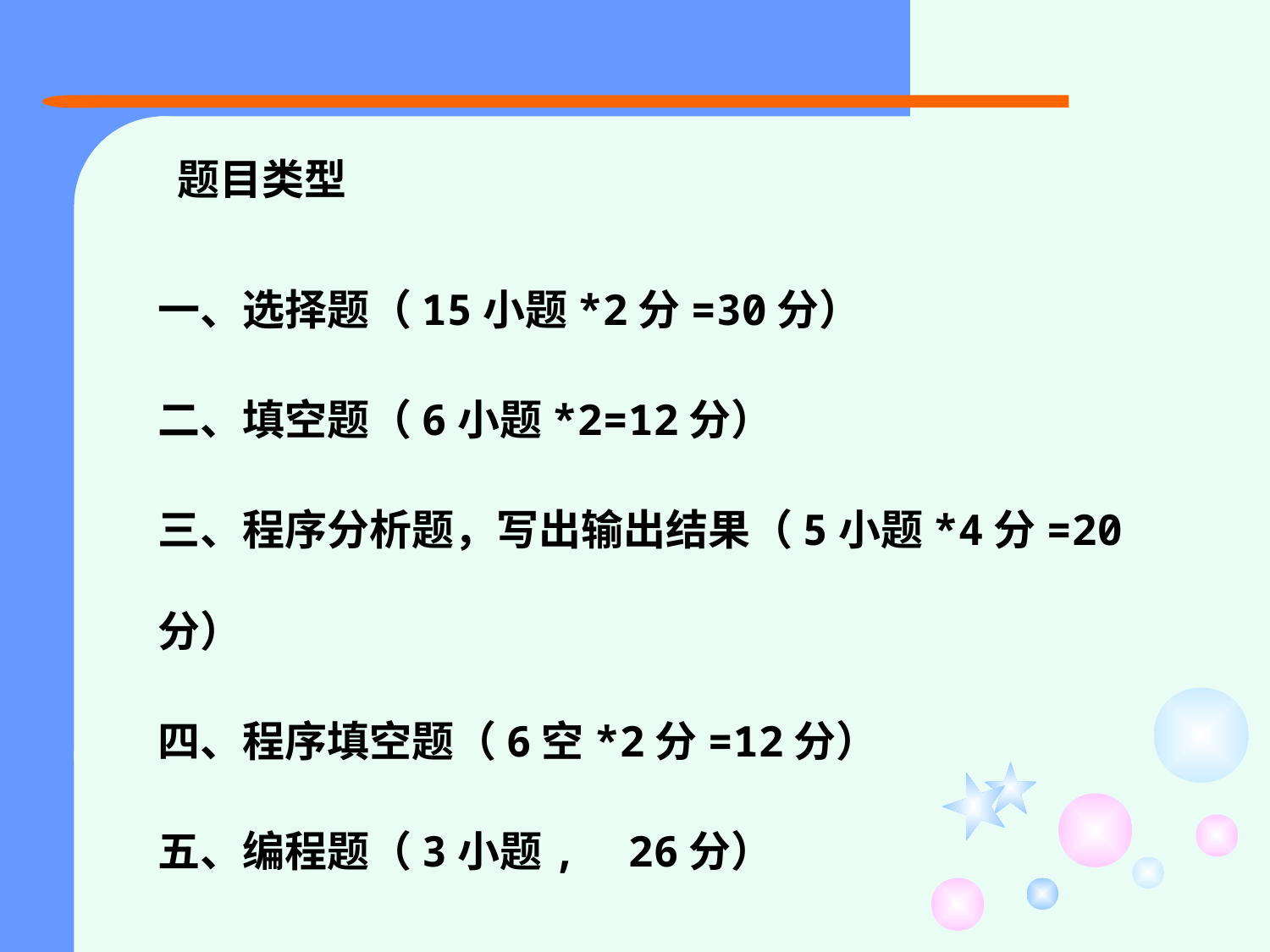

题目类型
一、选择题（15小题*2分=30分）
二、填空题（6小题*2=12分）
三、程序分析题，写出输出结果（5小题*4分=20分）
四、程序填空题（6空*2分=12分）
五、编程题（3小题,  26分）